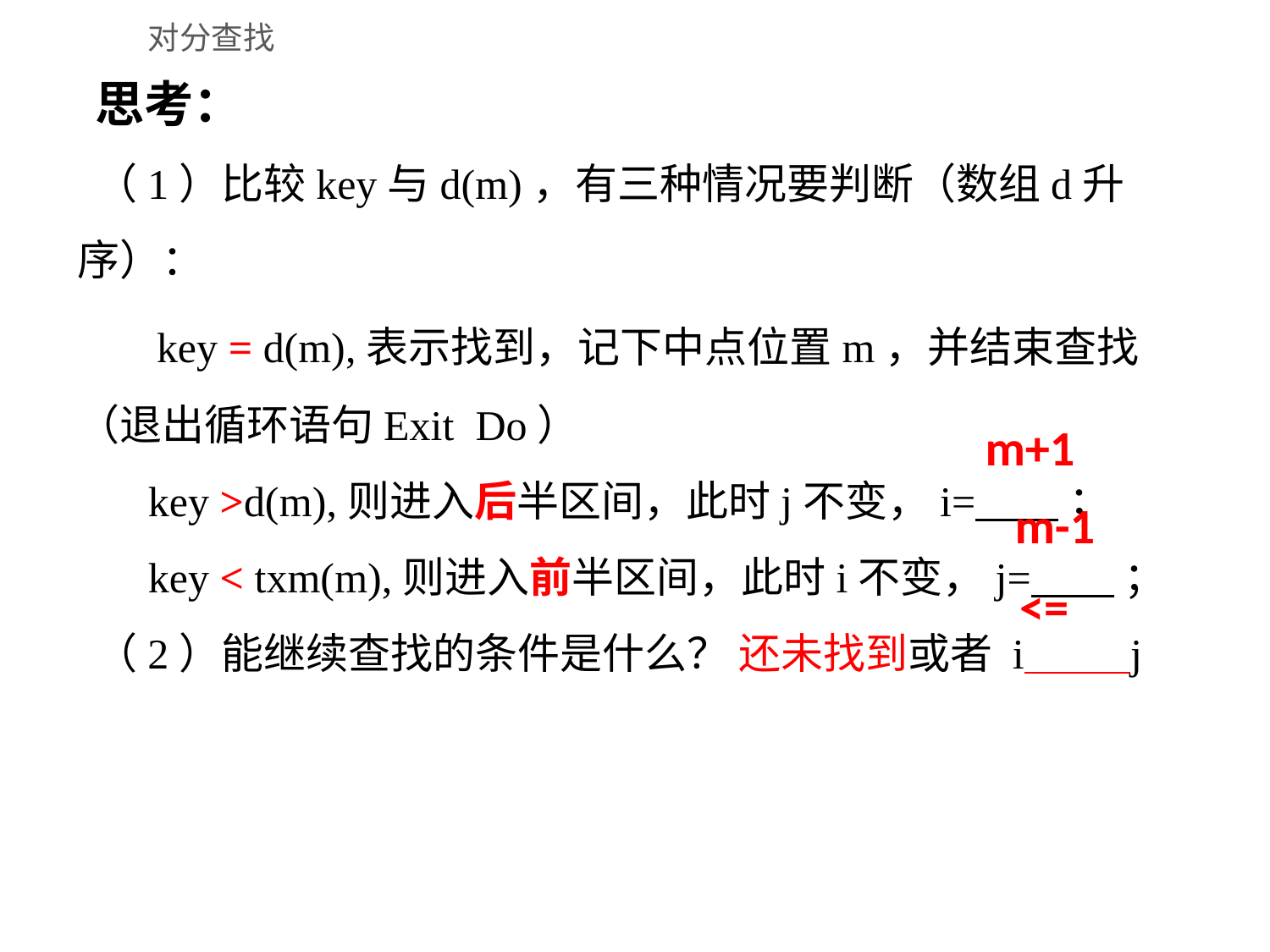

对分查找
PART 2
思考：
（1）比较key与d(m)，有三种情况要判断（数组d升序）：
     key = d(m),表示找到，记下中点位置m，并结束查找（退出循环语句Exit  Do）
     key >d(m),则进入后半区间，此时j不变，i=       ；
     key < txm(m),则进入前半区间，此时i不变，j=       ；
（2）能继续查找的条件是什么？ 还未找到或者 i          j
m+1
m-1
<=